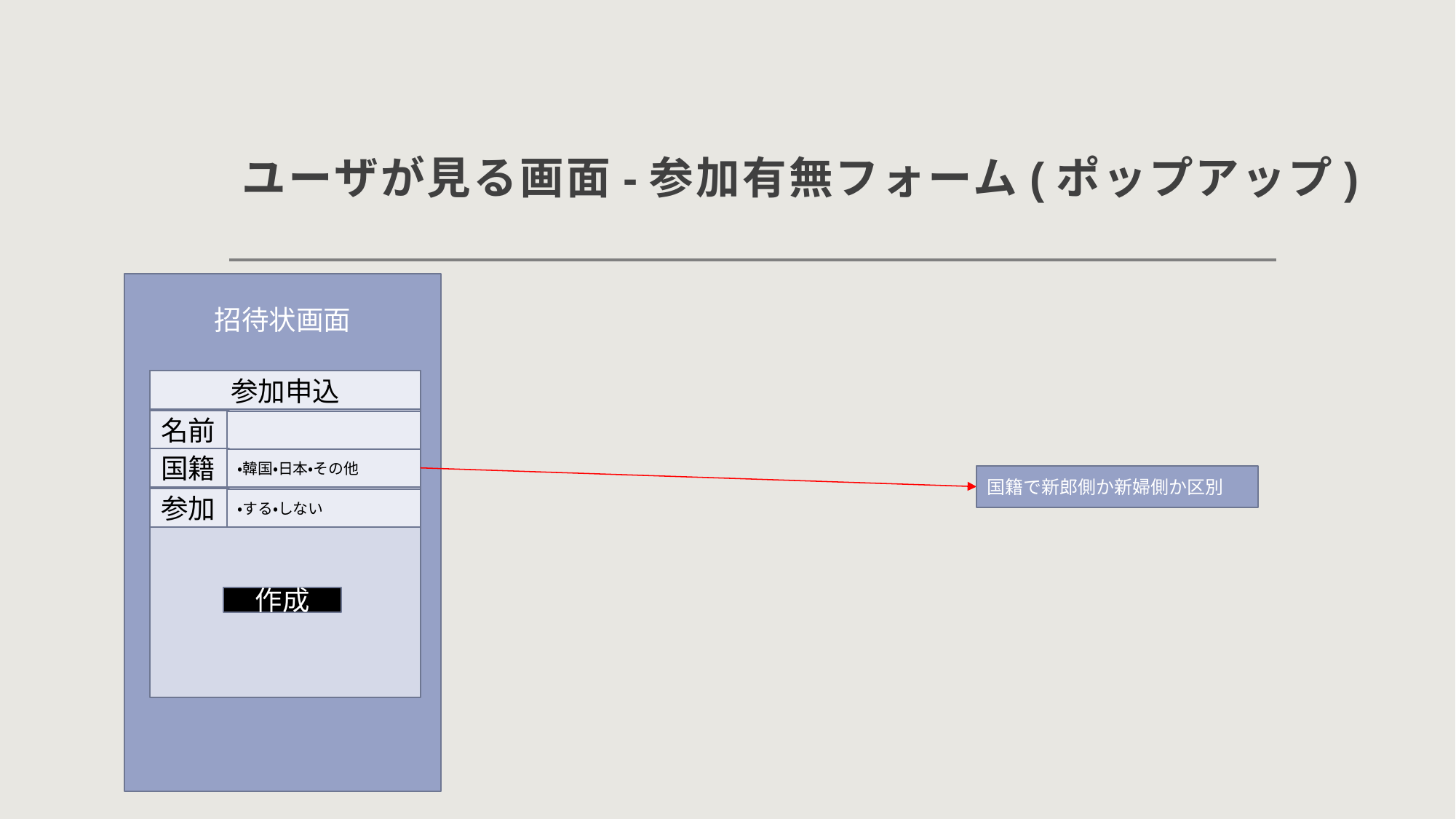

# ユーザが見る画面-参加有無フォーム(ポップアップ)
招待状画面

参加申込
名前

国籍
・韓国・日本・その他
国籍で新郎側か新婦側か区別
参加
・する・しない
作成